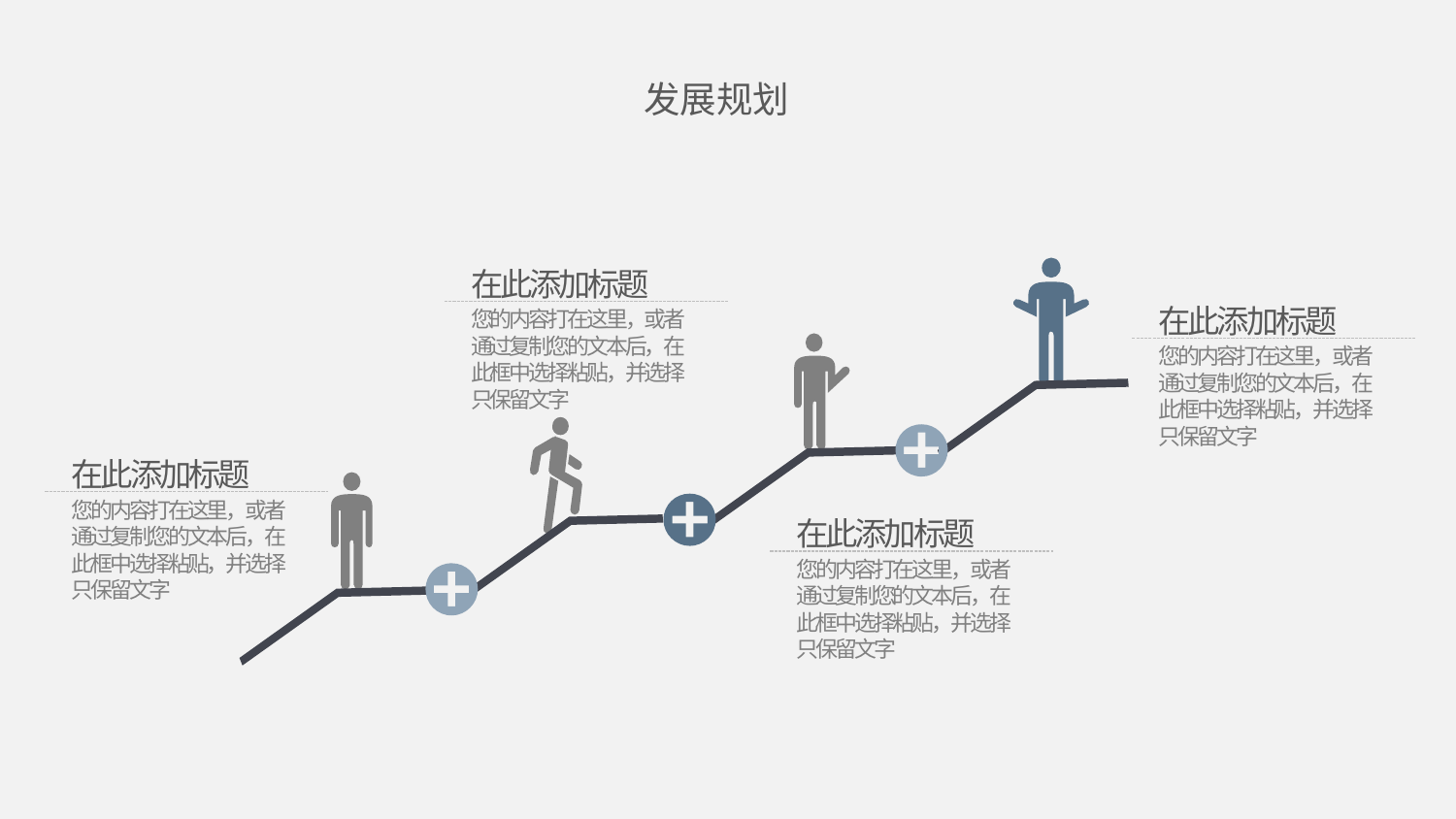

发展规划
在此添加标题

在此添加标题
您的内容打在这里，或者通过复制您的文本后，在此框中选择粘贴，并选择只保留文字

您的内容打在这里，或者通过复制您的文本后，在此框中选择粘贴，并选择只保留文字

在此添加标题

您的内容打在这里，或者通过复制您的文本后，在此框中选择粘贴，并选择只保留文字

在此添加标题

您的内容打在这里，或者通过复制您的文本后，在此框中选择粘贴，并选择只保留文字